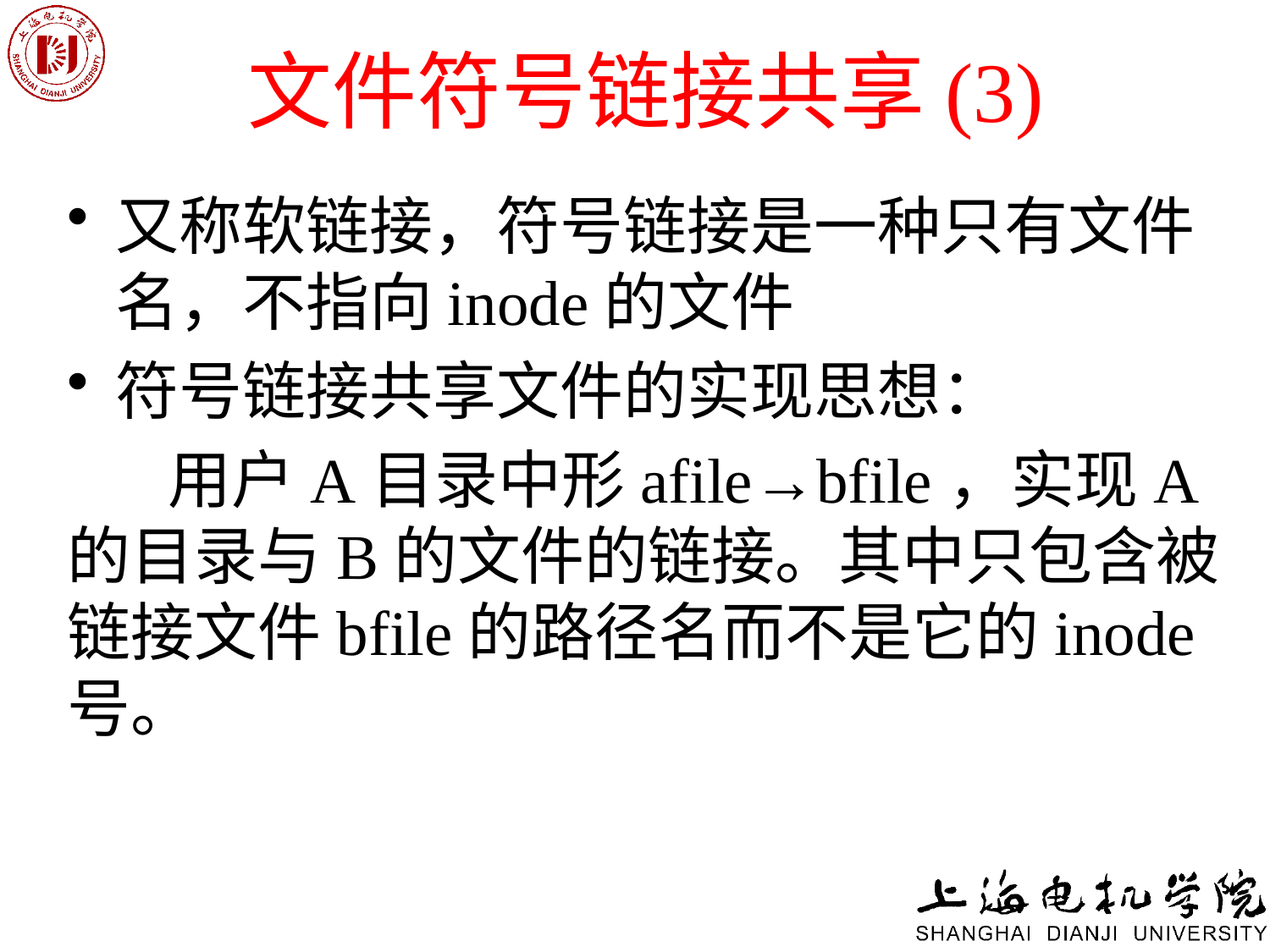

# 文件符号链接共享(3)
又称软链接，符号链接是一种只有文件名，不指向inode的文件
符号链接共享文件的实现思想：
      用户A目录中形afile→bfile，实现A的目录与B的文件的链接。其中只包含被链接文件bfile的路径名而不是它的inode号。